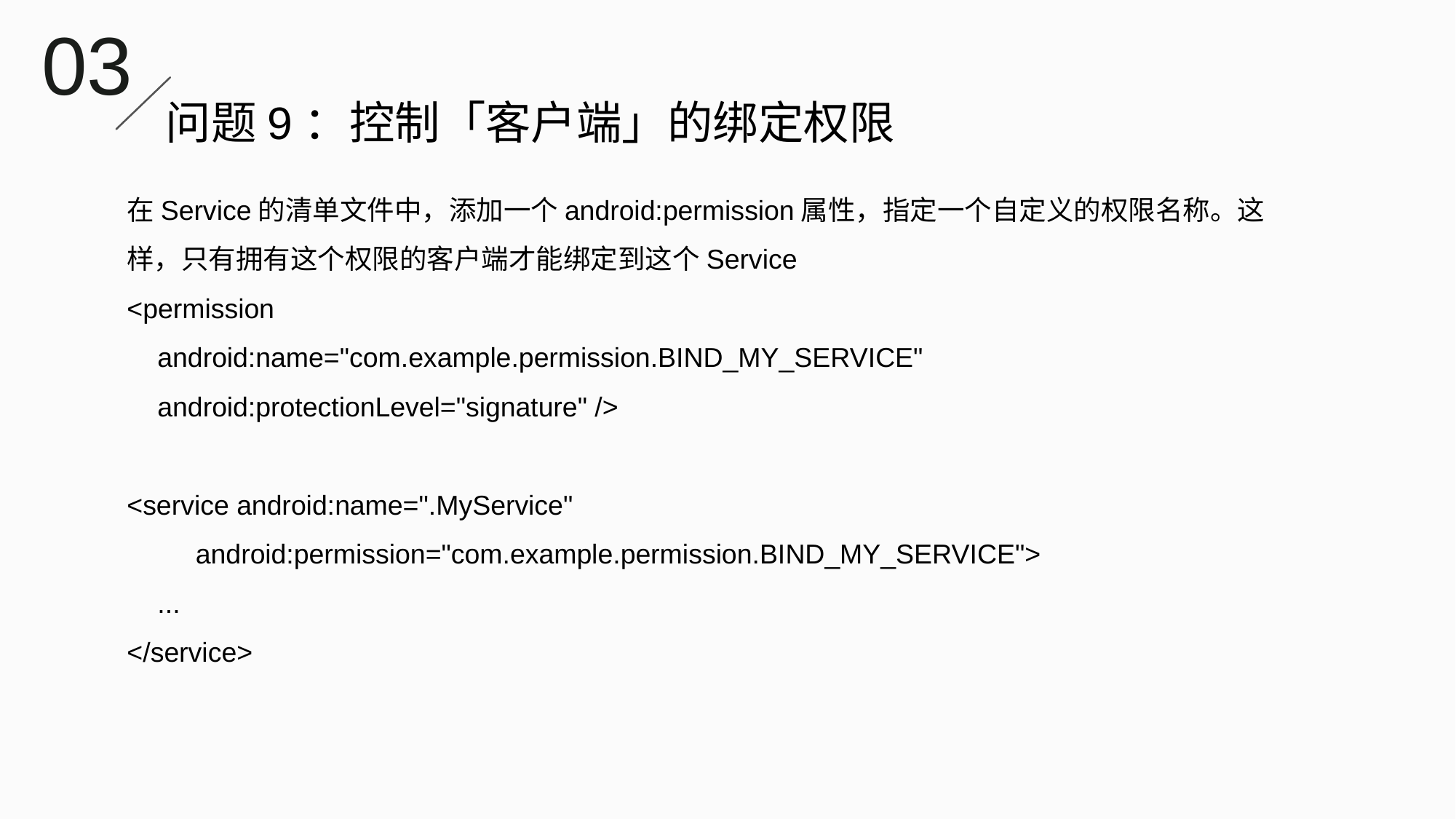

03
问题9：控制「客户端」的绑定权限

在Service的清单文件中，添加一个android:permission属性，指定一个自定义的权限名称。这样，只有拥有这个权限的客户端才能绑定到这个Service
<permission
    android:name="com.example.permission.BIND_MY_SERVICE"
    android:protectionLevel="signature" />

<service android:name=".MyService"
         android:permission="com.example.permission.BIND_MY_SERVICE">
    ...
</service>